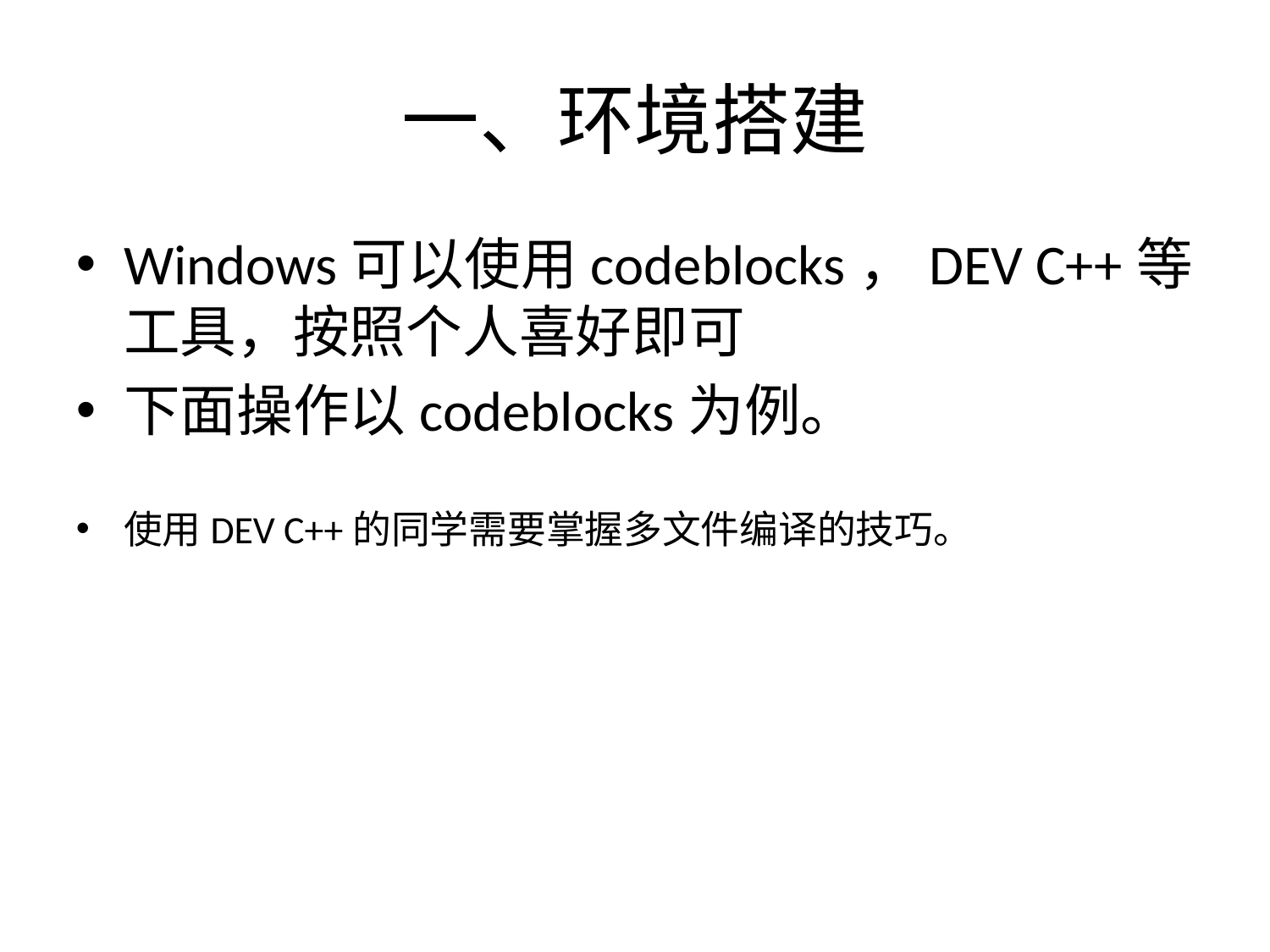

# 一、环境搭建
Windows可以使用codeblocks，DEV C++等工具，按照个人喜好即可
下面操作以codeblocks为例。

使用DEV C++的同学需要掌握多文件编译的技巧。